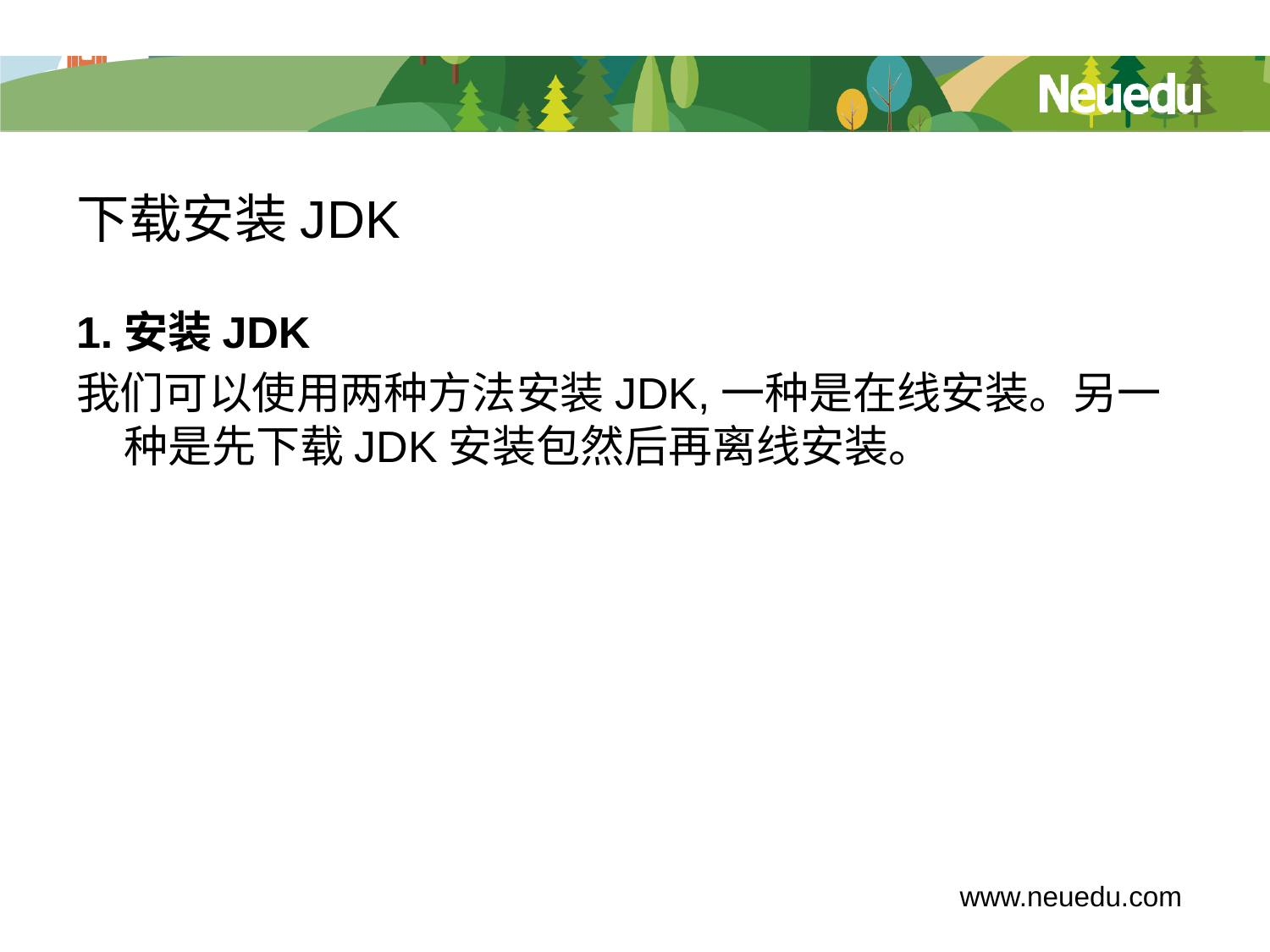

# 下载安装JDK
1.安装JDK
我们可以使用两种方法安装JDK,一种是在线安装。另一种是先下载JDK安装包然后再离线安装。